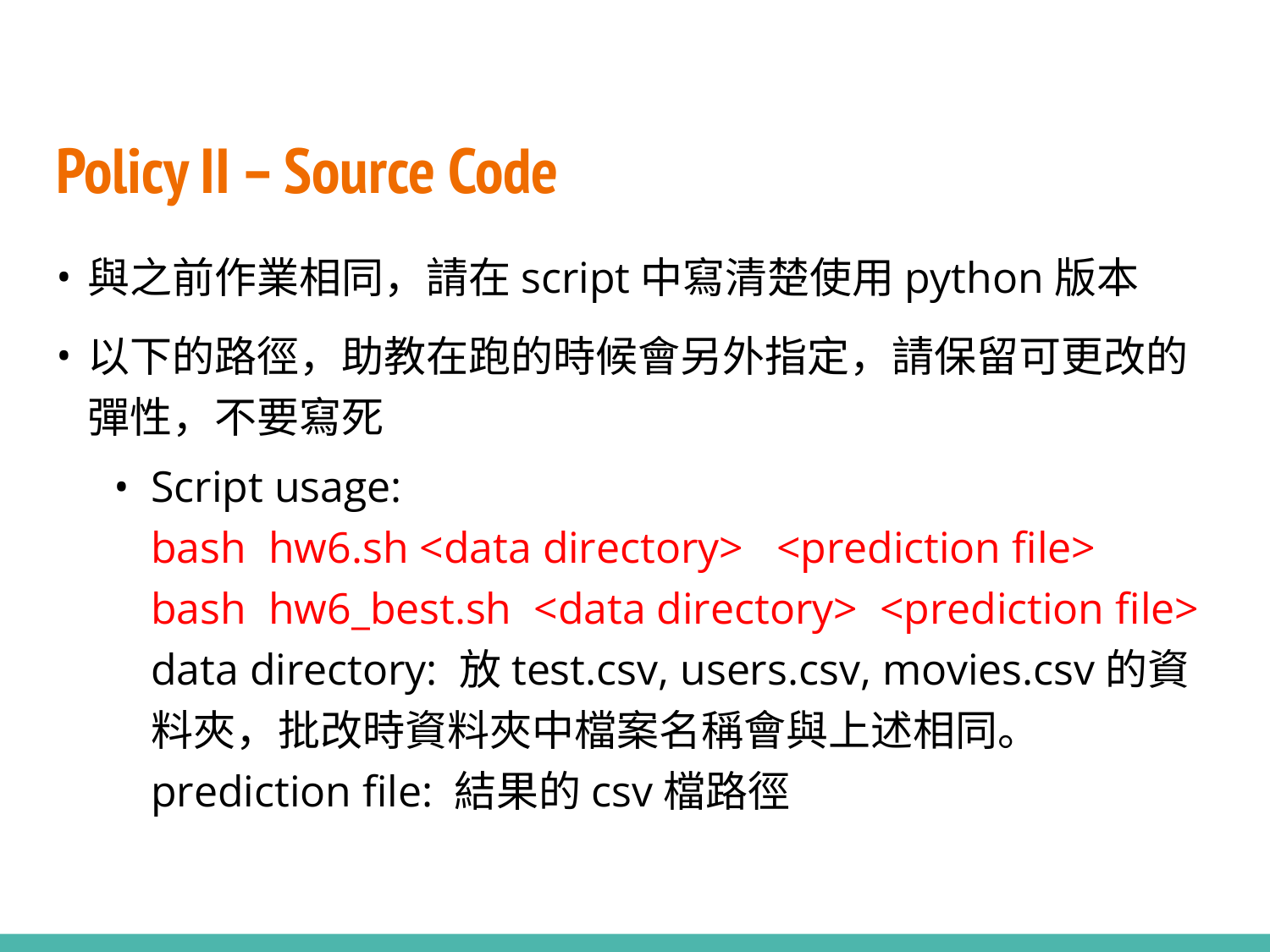

# Policy II – Source Code
與之前作業相同，請在script中寫清楚使用python版本
以下的路徑，助教在跑的時候會另外指定，請保留可更改的彈性，不要寫死
Script usage:
bash  hw6.sh <data directory>   <prediction file>
bash  hw6_best.sh  <data directory>  <prediction file>
data directory: 放test.csv, users.csv, movies.csv的資料夾，批改時資料夾中檔案名稱會與上述相同。
prediction file: 結果的csv檔路徑